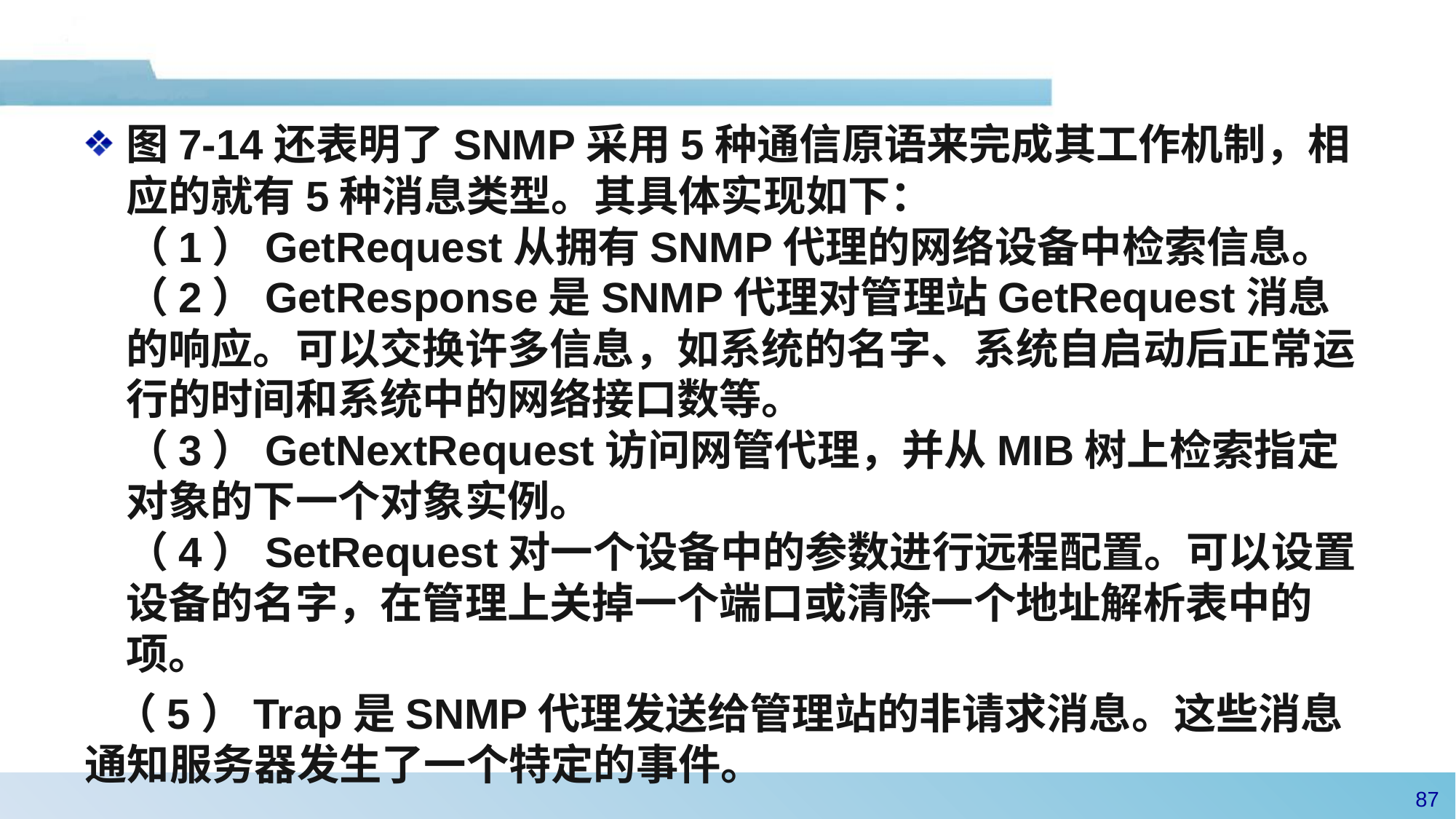

图7-14还表明了SNMP采用5种通信原语来完成其工作机制，相应的就有5种消息类型。其具体实现如下：
（1）GetRequest从拥有SNMP代理的网络设备中检索信息。
（2）GetResponse是SNMP代理对管理站GetRequest消息的响应。可以交换许多信息，如系统的名字、系统自启动后正常运行的时间和系统中的网络接口数等。
（3）GetNextRequest访问网管代理，并从MIB树上检索指定对象的下一个对象实例。
（4）SetRequest对一个设备中的参数进行远程配置。可以设置设备的名字，在管理上关掉一个端口或清除一个地址解析表中的项。
  （5）Trap是SNMP代理发送给管理站的非请求消息。这些消息通知服务器发生了一个特定的事件。

87